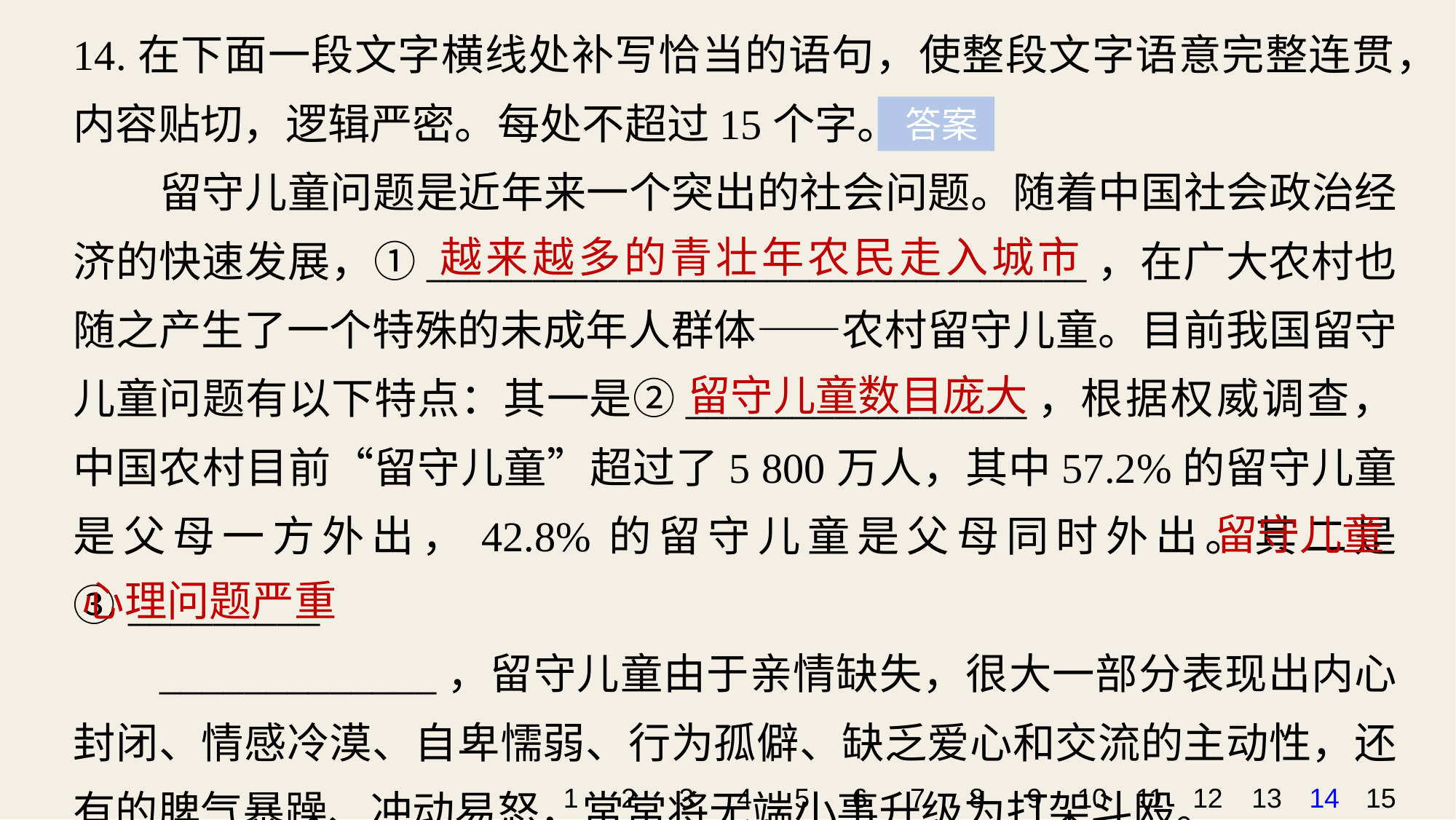

14.在下面一段文字横线处补写恰当的语句，使整段文字语意完整连贯，内容贴切，逻辑严密。每处不超过15个字。
留守儿童问题是近年来一个突出的社会问题。随着中国社会政治经济的快速发展，①_______________________________，在广大农村也随之产生了一个特殊的未成年人群体——农村留守儿童。目前我国留守儿童问题有以下特点：其一是②________________，根据权威调查，中国农村目前“留守儿童”超过了5 800万人，其中57.2%的留守儿童是父母一方外出，42.8%的留守儿童是父母同时外出。其二是③_________
_____________，留守儿童由于亲情缺失，很大一部分表现出内心封闭、情感冷漠、自卑懦弱、行为孤僻、缺乏爱心和交流的主动性，还有的脾气暴躁、冲动易怒，常常将无端小事升级为打架斗殴。
 答案
越来越多的青壮年农民走入城市
留守儿童数目庞大
留守儿童
心理问题严重
1
2
3
4
5
6
7
8
9
10
11
12
13
14
15